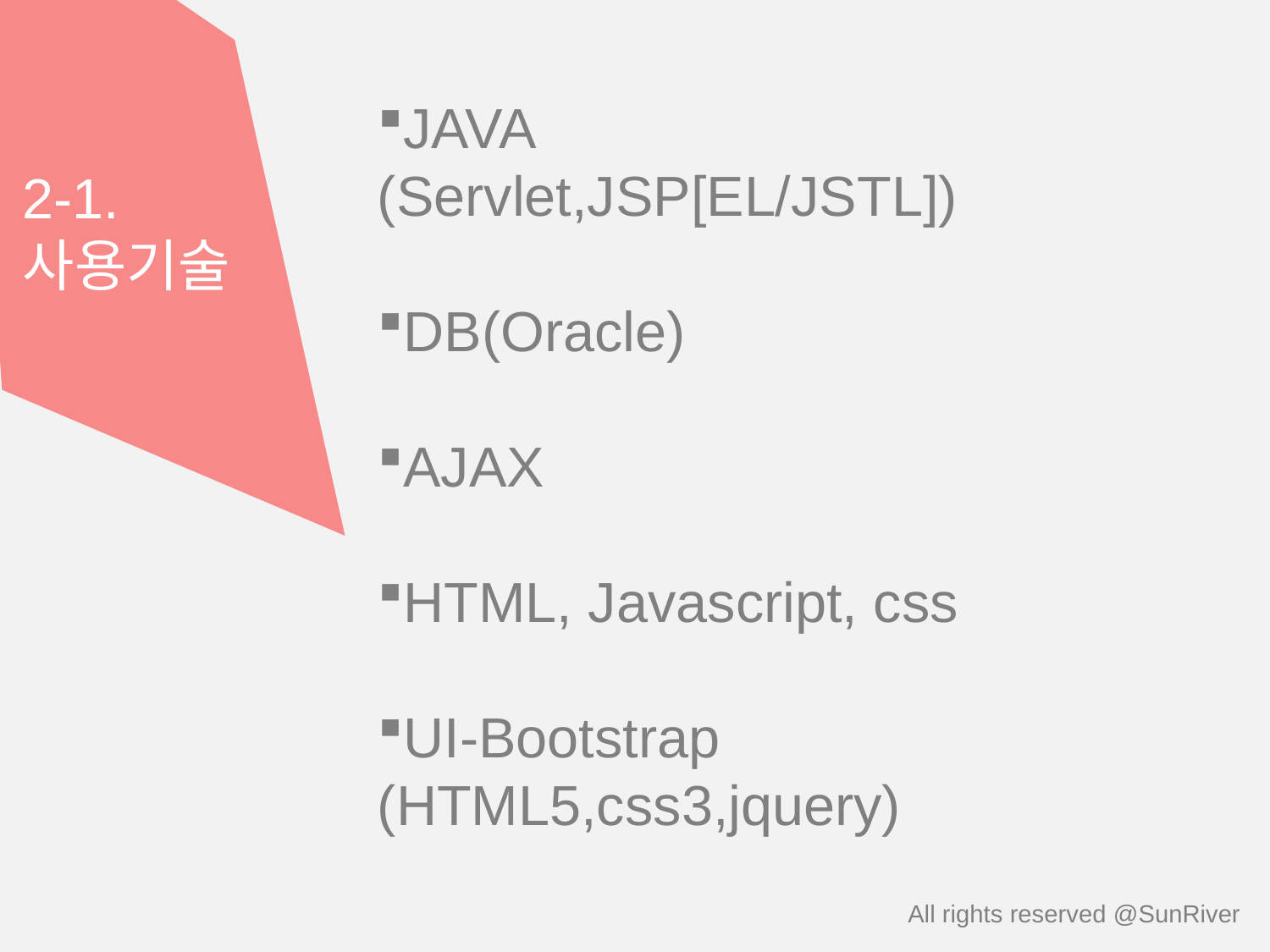

JAVA
(Servlet,JSP[EL/JSTL])

DB(Oracle)

AJAX

HTML, Javascript, css

UI-Bootstrap
(HTML5,css3,jquery)

2-1.
사용기술